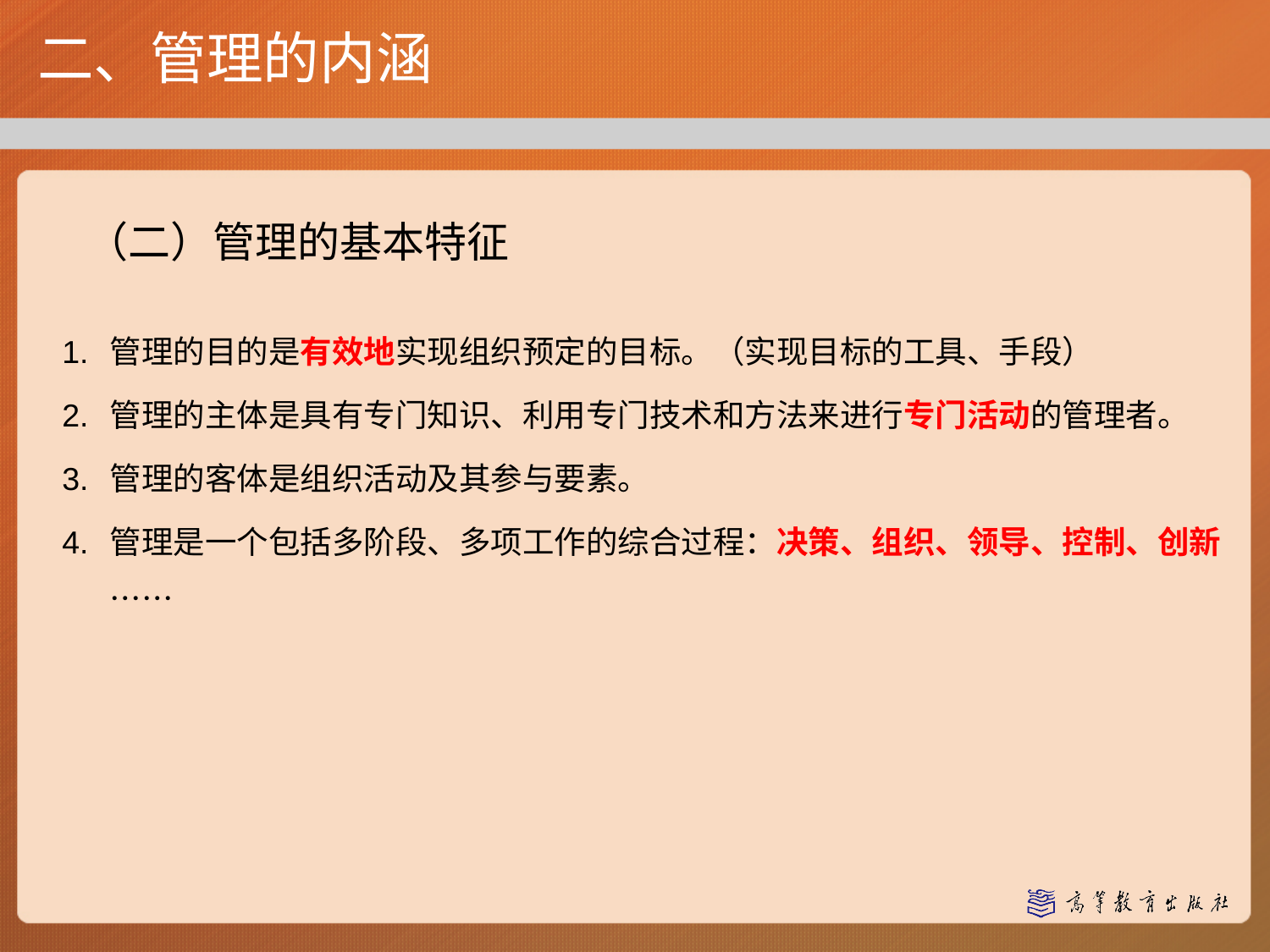

二、管理的内涵
（二）管理的基本特征
管理的目的是有效地实现组织预定的目标。（实现目标的工具、手段）
管理的主体是具有专门知识、利用专门技术和方法来进行专门活动的管理者。
管理的客体是组织活动及其参与要素。
管理是一个包括多阶段、多项工作的综合过程：决策、组织、领导、控制、创新……